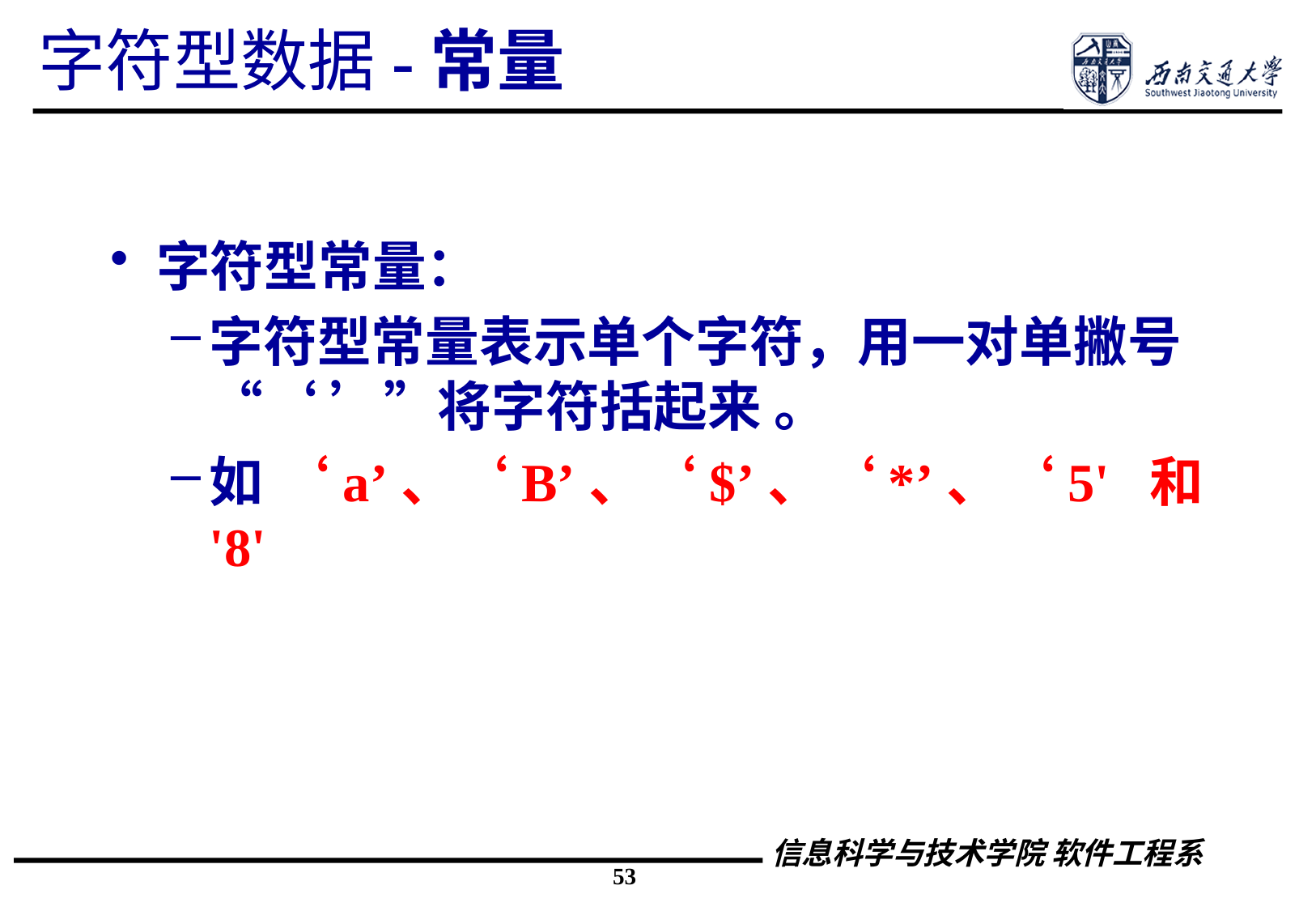

# 字符型数据-常量
字符型常量：
字符型常量表示单个字符，用一对单撇号“‘ ’”将字符括起来 。
如 ‘a’、‘B’、‘$’、‘*’、‘5'  和 '8'
53